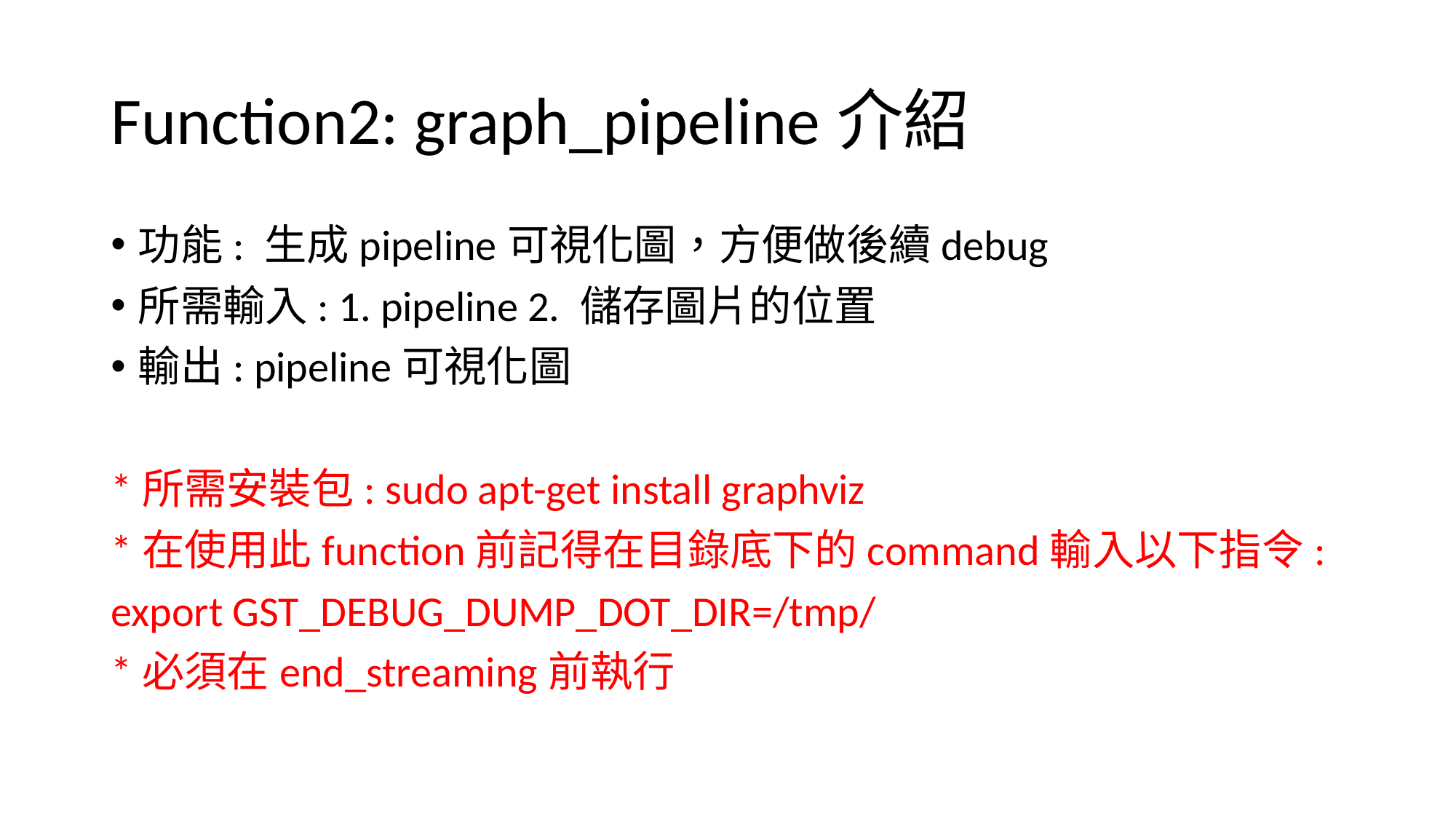

# Function2: graph_pipeline介紹
功能: 生成pipeline可視化圖，方便做後續debug
所需輸入: 1. pipeline 2. 儲存圖片的位置
輸出: pipeline可視化圖

*所需安裝包: sudo apt-get install graphviz
*在使用此function前記得在目錄底下的command輸入以下指令:
export GST_DEBUG_DUMP_DOT_DIR=/tmp/
*必須在end_streaming前執行